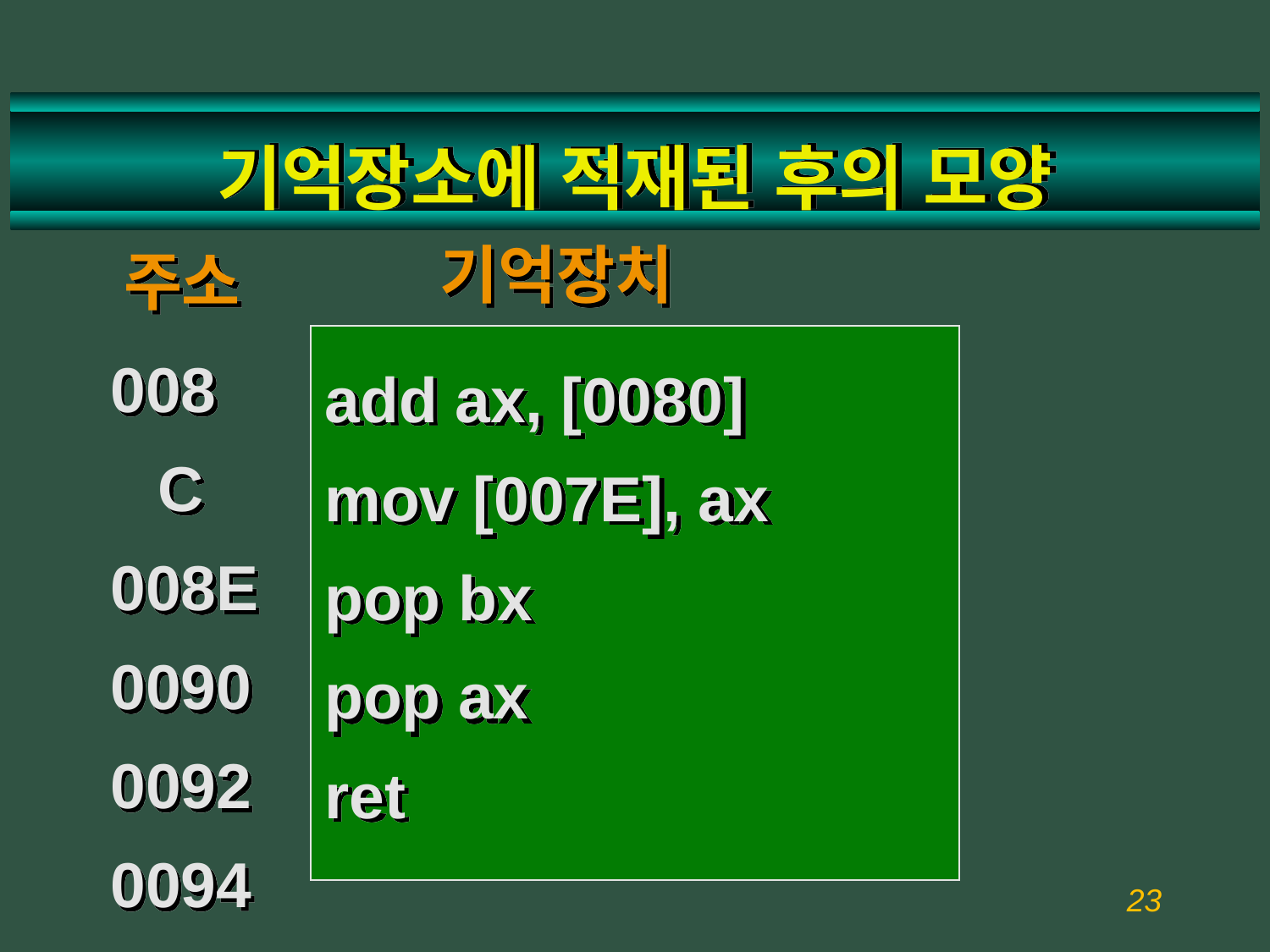

# 기억장소에 적재된 후의 모양
기억장치
주소
008C
008E
0090
0092
0094

add ax, [0080]
mov [007E], ax
pop bx
pop ax
ret
23